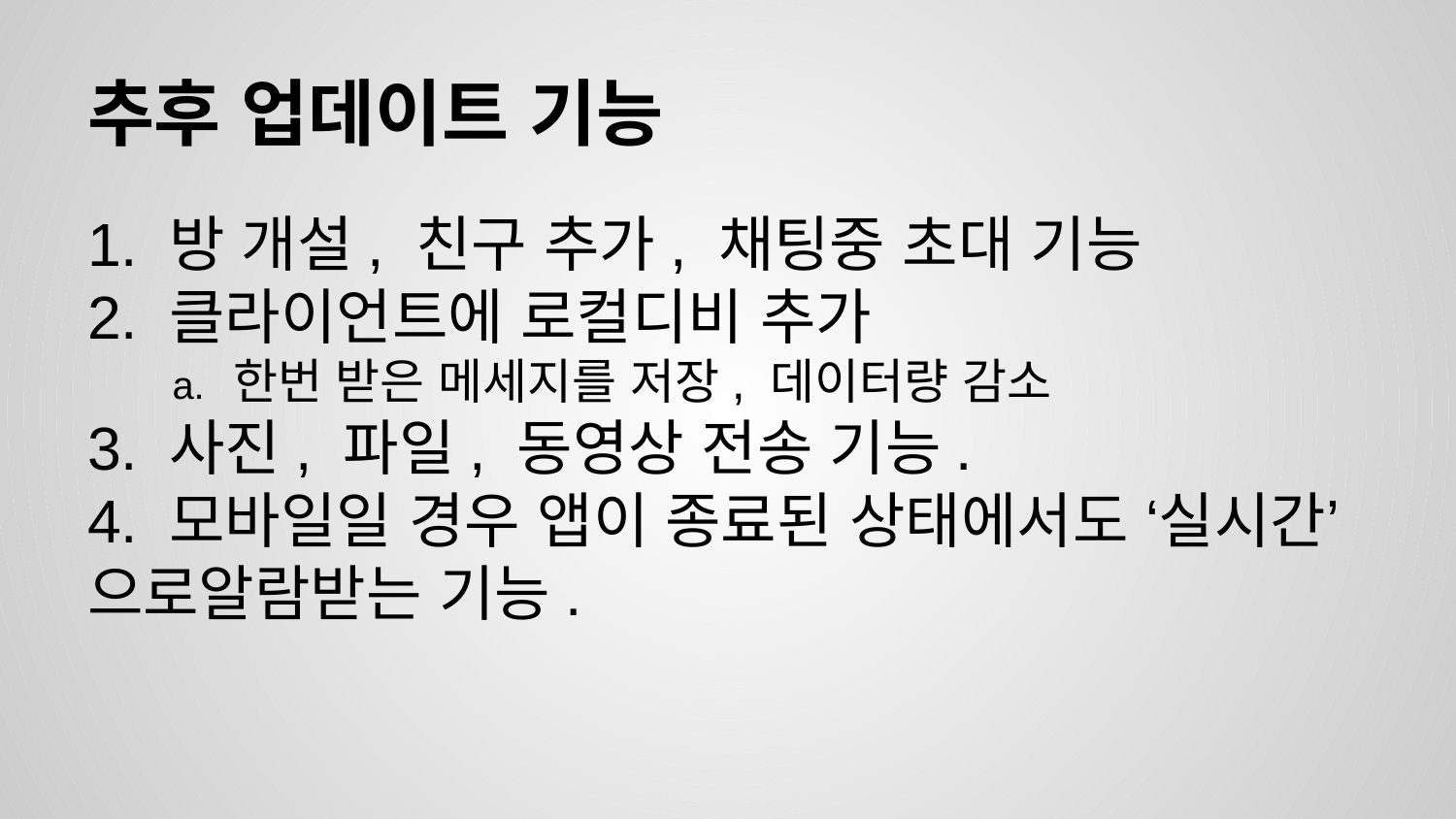

# 추후 업데이트 기능
1. 방 개설, 친구 추가, 채팅중 초대 기능
2. 클라이언트에 로컬디비 추가
한번 받은 메세지를 저장, 데이터량 감소
3. 사진, 파일, 동영상 전송 기능.
4. 모바일일 경우 앱이 종료된 상태에서도 ‘실시간’으로알람받는 기능.